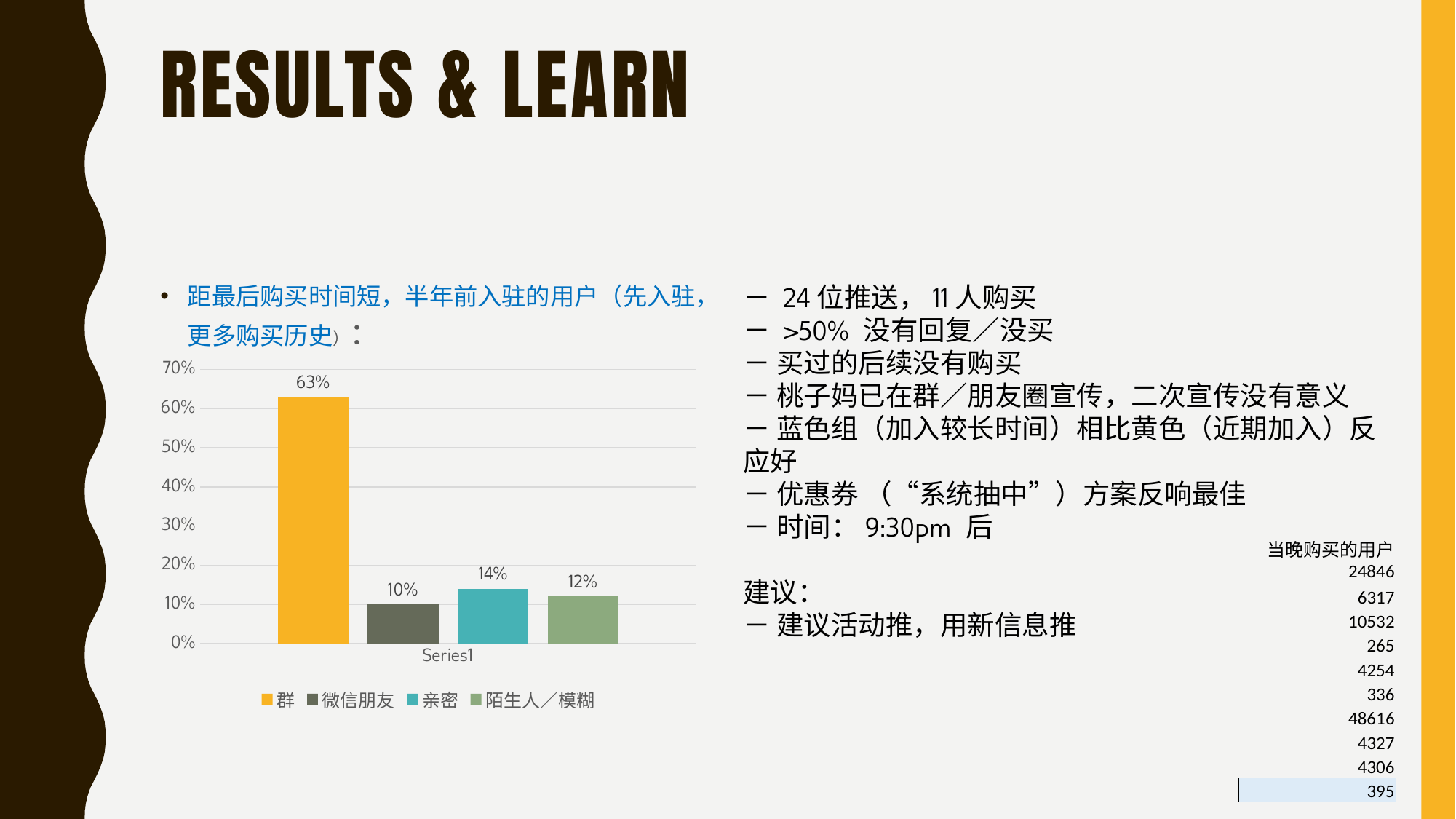

# Results & Learn
距最后购买时间短，半年前入驻的用户（先入驻，更多购买历史）：

－ 24位推送，11人购买
－ >50% 没有回复／没买
－ 买过的后续没有购买
－ 桃子妈已在群／朋友圈宣传，二次宣传没有意义
－ 蓝色组（加入较长时间）相比黄色（近期加入）反应好
－ 优惠券 （“系统抽中”）方案反响最佳
－ 时间：9:30pm 后

建议：
－ 建议活动推，用新信息推

### Chart

| Category | 群 | 微信朋友 | 亲密 | 陌生人／模糊 |
|---|---|---|---|---|
|  | 0.63 | 0.1 | 0.14 | 0.12 |
| 当晚购买的用户 |
| --- |
| 24846 |
| 6317 |
| 10532 |
| 265 |
| 4254 |
| 336 |
| 48616 |
| 4327 |
| 4306 |
| 395 |